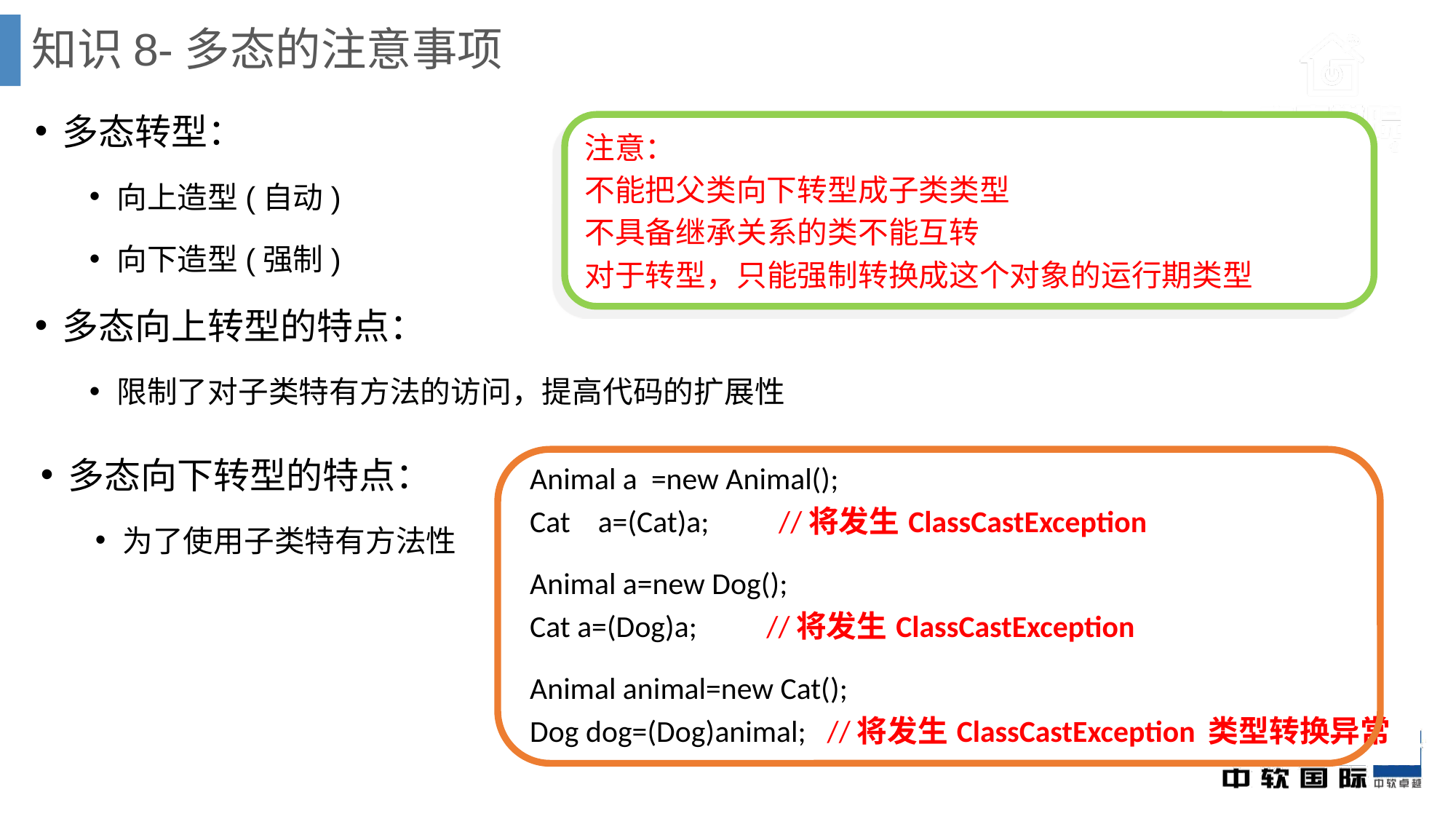

# 知识8-多态的注意事项
多态转型：
向上造型(自动)
向下造型(强制)

注意：
不能把父类向下转型成子类类型
不具备继承关系的类不能互转
对于转型，只能强制转换成这个对象的运行期类型
多态向上转型的特点：
限制了对子类特有方法的访问，提高代码的扩展性
多态向下转型的特点：
为了使用子类特有方法性

| Animal a =new Animal(); Cat a=(Cat)a; //将发生ClassCastException Animal a=new Dog(); Cat a=(Dog)a; //将发生ClassCastException Animal animal=new Cat(); Dog dog=(Dog)animal; //将发生ClassCastException 类型转换异常 |
| --- |